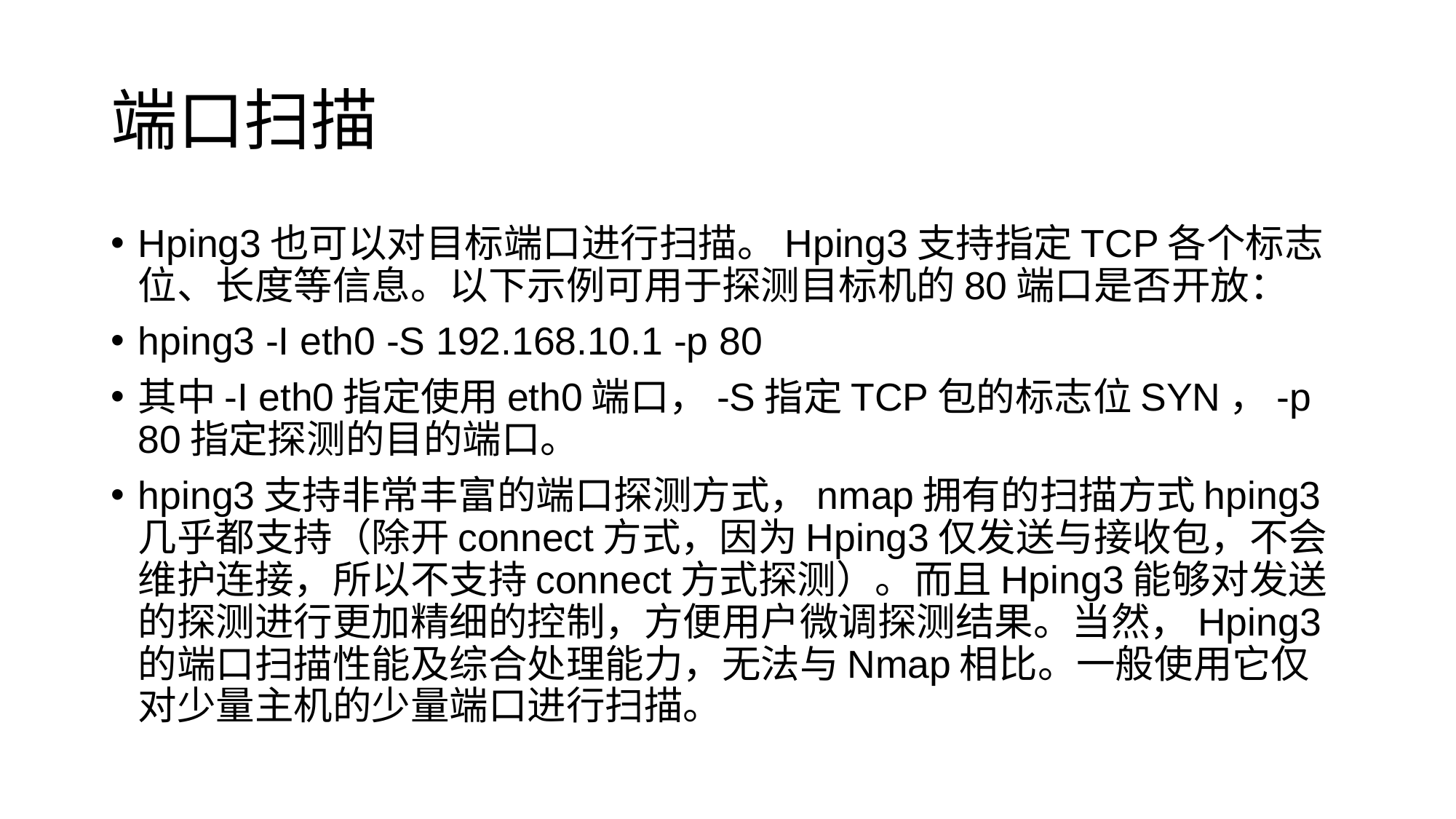

# 端口扫描
Hping3也可以对目标端口进行扫描。Hping3支持指定TCP各个标志位、长度等信息。以下示例可用于探测目标机的80端口是否开放：
hping3 -I eth0 -S 192.168.10.1 -p 80
其中-I eth0指定使用eth0端口，-S指定TCP包的标志位SYN，-p 80指定探测的目的端口。
hping3支持非常丰富的端口探测方式，nmap拥有的扫描方式hping3几乎都支持（除开connect方式，因为Hping3仅发送与接收包，不会维护连接，所以不支持connect方式探测）。而且Hping3能够对发送的探测进行更加精细的控制，方便用户微调探测结果。当然，Hping3的端口扫描性能及综合处理能力，无法与Nmap相比。一般使用它仅对少量主机的少量端口进行扫描。